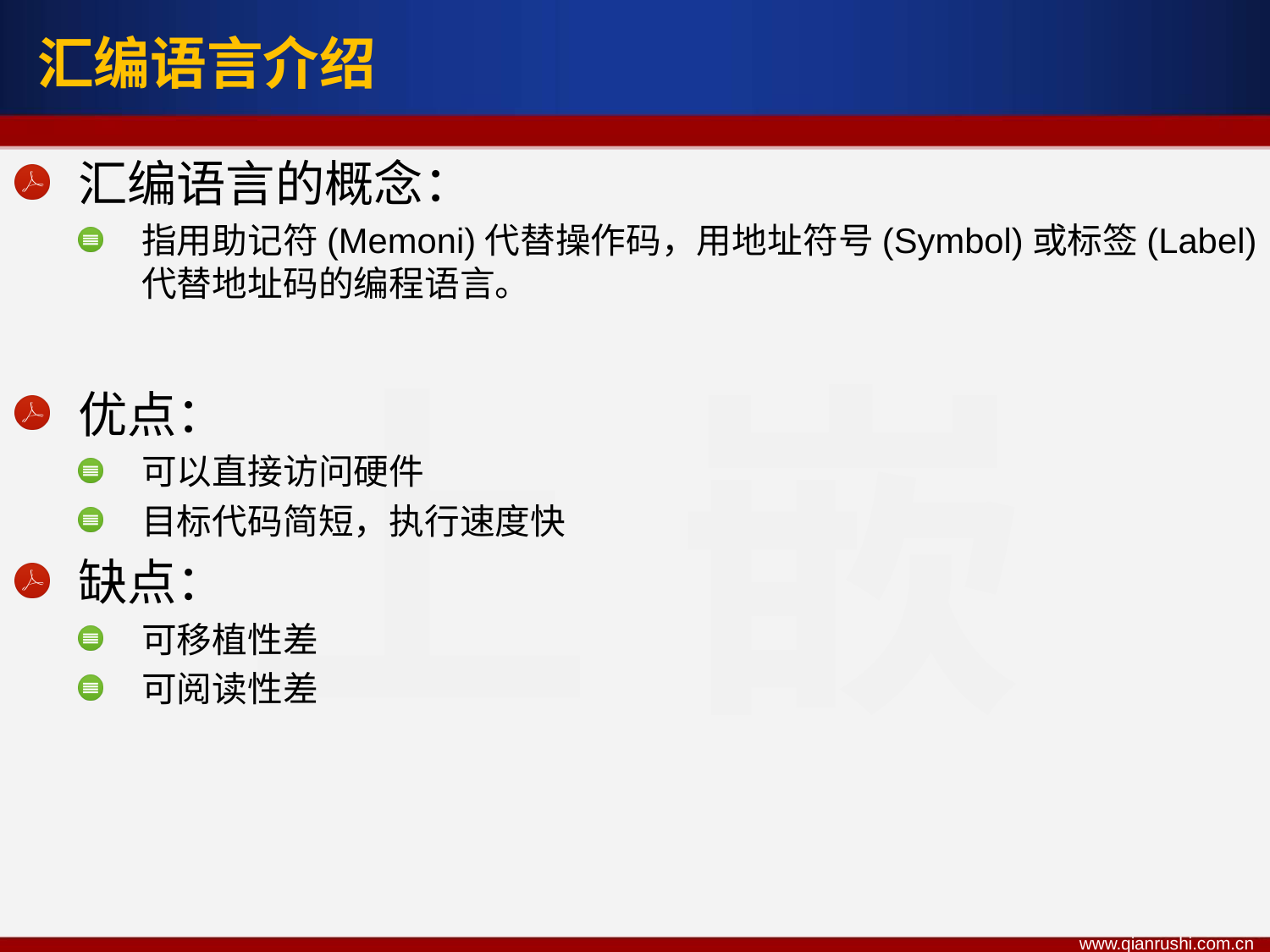

汇编语言介绍
汇编语言的概念：
指用助记符(Memoni)代替操作码，用地址符号(Symbol)或标签(Label)代替地址码的编程语言。

优点：
可以直接访问硬件
目标代码简短，执行速度快
缺点：
可移植性差
可阅读性差